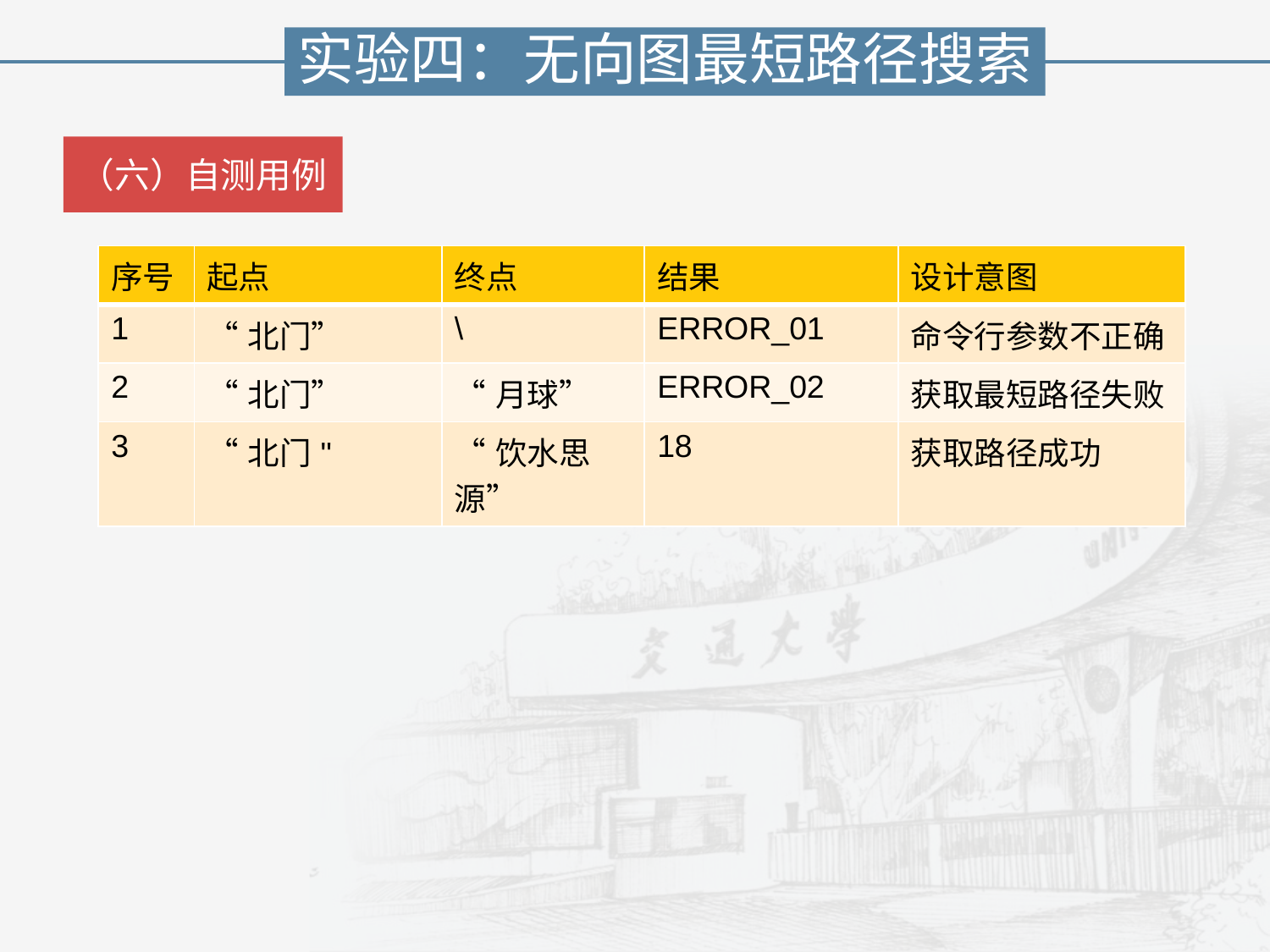

实验四：无向图最短路径搜索
（六）自测用例
| 序号 | 起点 | 终点 | 结果 | 设计意图 |
| --- | --- | --- | --- | --- |
| 1 | “北门” | \ | ERROR\_01 | 命令行参数不正确 |
| 2 | “北门” | “月球” | ERROR\_02 | 获取最短路径失败 |
| 3 | “北门" | “饮水思源” | 18 | 获取路径成功 |